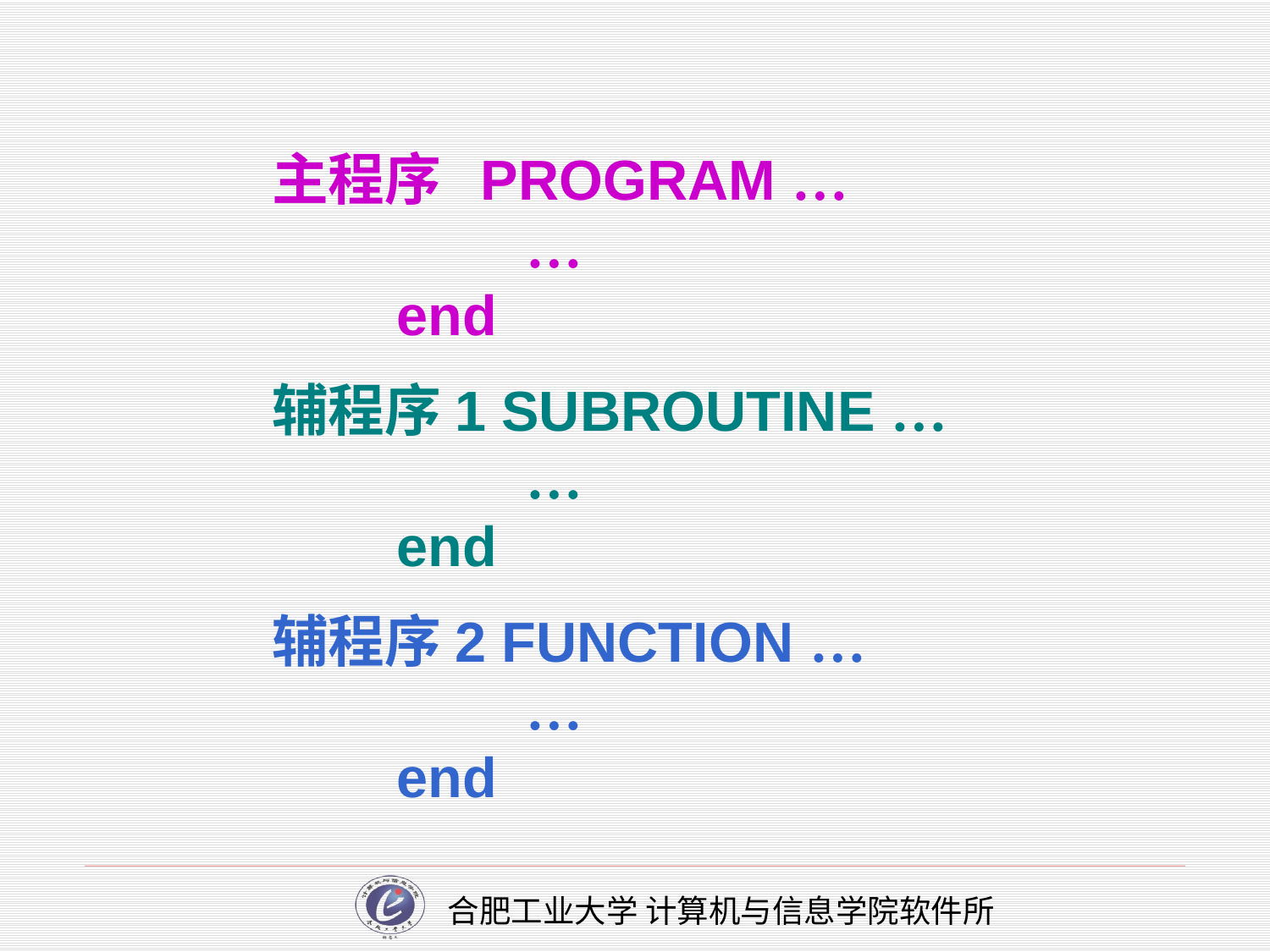

主程序  PROGRAM …
 		…
        end
辅程序1 SUBROUTINE …
 		…
        end
辅程序2 FUNCTION …
 		…
        end
15